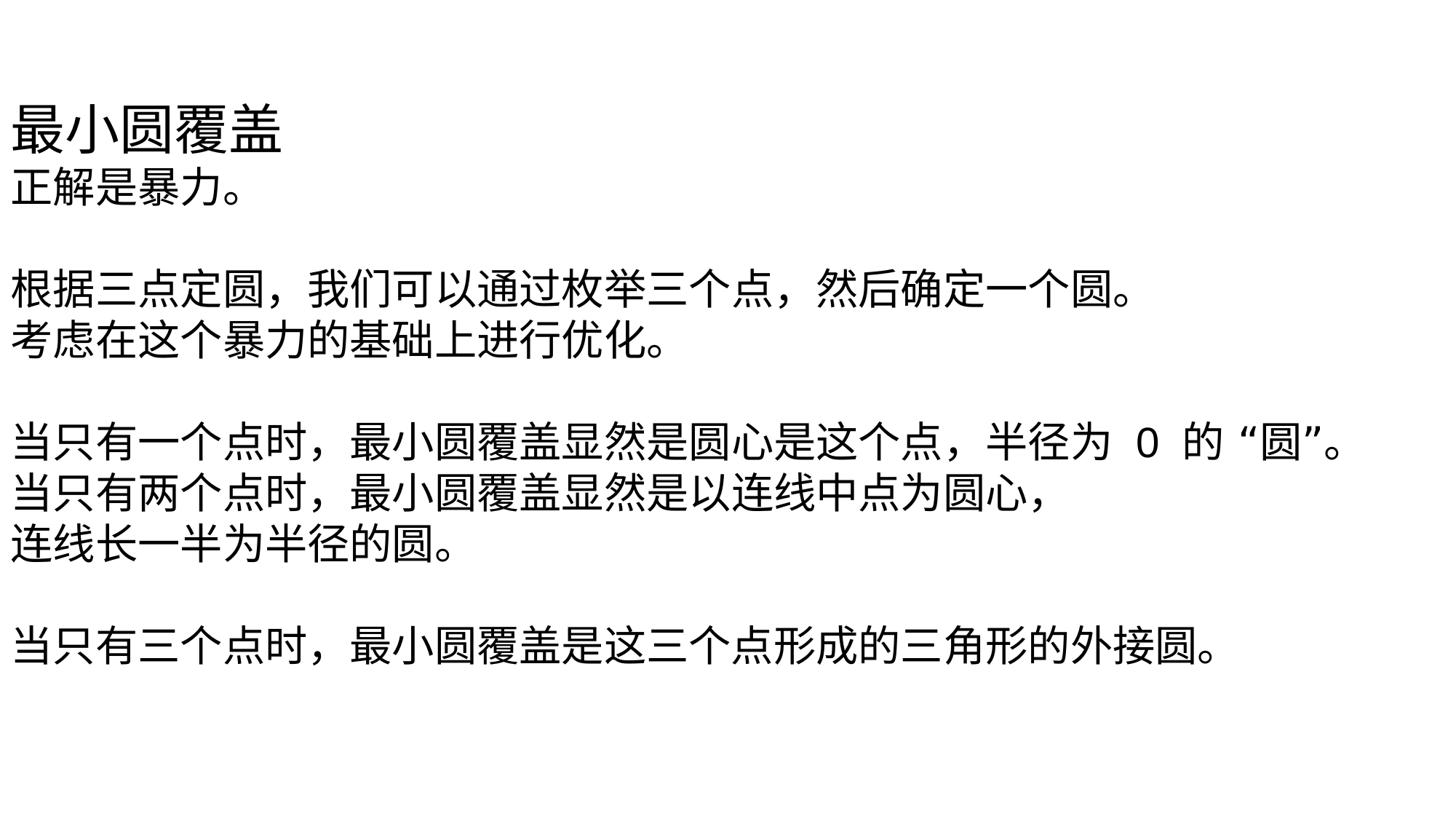

最小圆覆盖
正解是暴力。

根据三点定圆，我们可以通过枚举三个点，然后确定一个圆。
考虑在这个暴力的基础上进行优化。

当只有一个点时，最小圆覆盖显然是圆心是这个点，半径为 0 的 “圆”。
当只有两个点时，最小圆覆盖显然是以连线中点为圆心，
连线长一半为半径的圆。

当只有三个点时，最小圆覆盖是这三个点形成的三角形的外接圆。